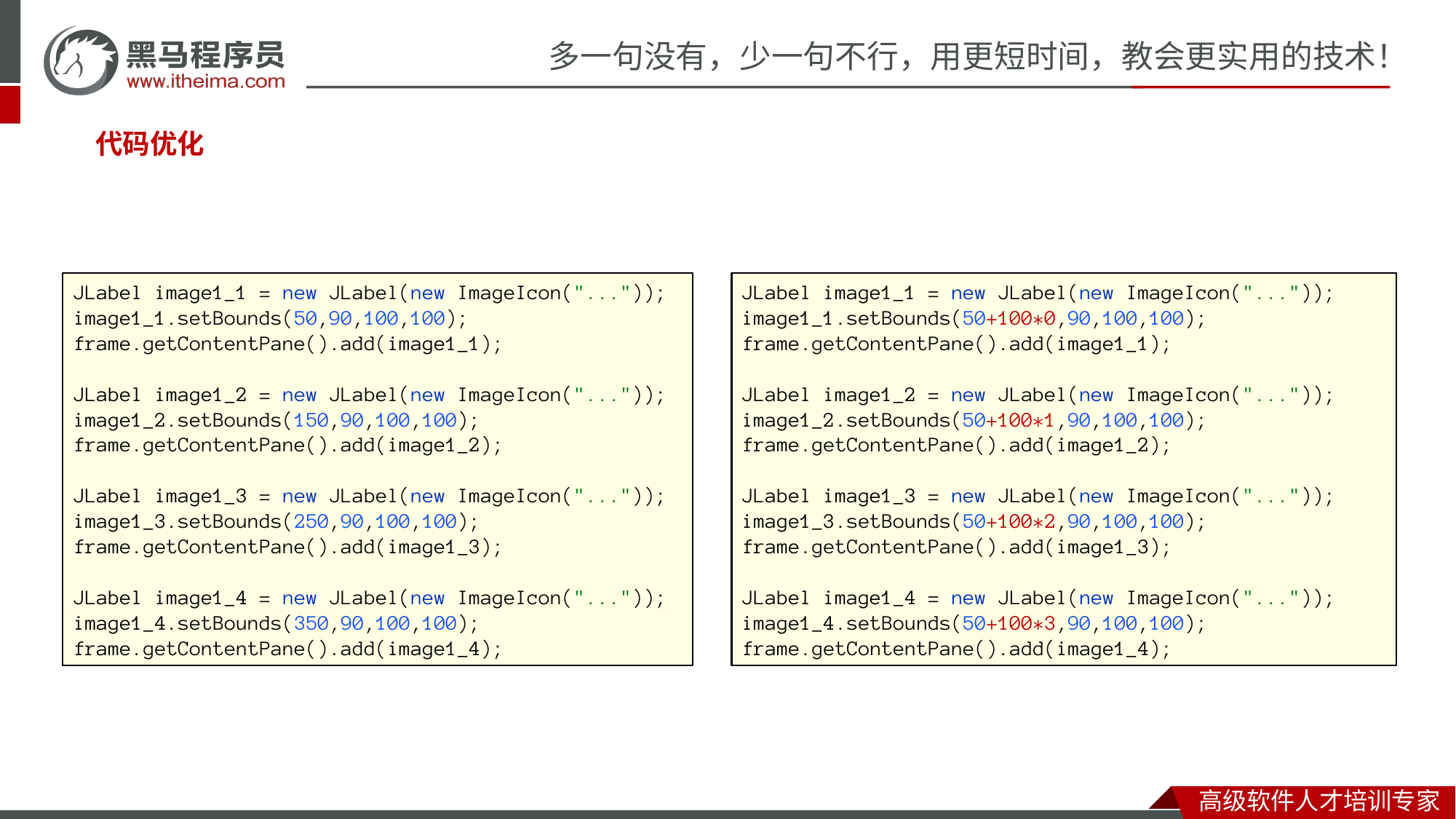

#
代码优化
JLabel image1_1 = new JLabel(new ImageIcon("..."));
image1_1.setBounds(50,90,100,100);
frame.getContentPane().add(image1_1);
JLabel image1_2 = new JLabel(new ImageIcon("..."));
image1_2.setBounds(150,90,100,100);
frame.getContentPane().add(image1_2);
JLabel image1_3 = new JLabel(new ImageIcon("..."));
image1_3.setBounds(250,90,100,100);
frame.getContentPane().add(image1_3);
JLabel image1_4 = new JLabel(new ImageIcon("..."));
image1_4.setBounds(350,90,100,100);
frame.getContentPane().add(image1_4);
JLabel image1_1 = new JLabel(new ImageIcon("..."));
image1_1.setBounds(50+100*0,90,100,100);
frame.getContentPane().add(image1_1);
JLabel image1_2 = new JLabel(new ImageIcon("..."));
image1_2.setBounds(50+100*1,90,100,100);
frame.getContentPane().add(image1_2);
JLabel image1_3 = new JLabel(new ImageIcon("..."));
image1_3.setBounds(50+100*2,90,100,100);
frame.getContentPane().add(image1_3);
JLabel image1_4 = new JLabel(new ImageIcon("..."));
image1_4.setBounds(50+100*3,90,100,100);
frame.getContentPane().add(image1_4);